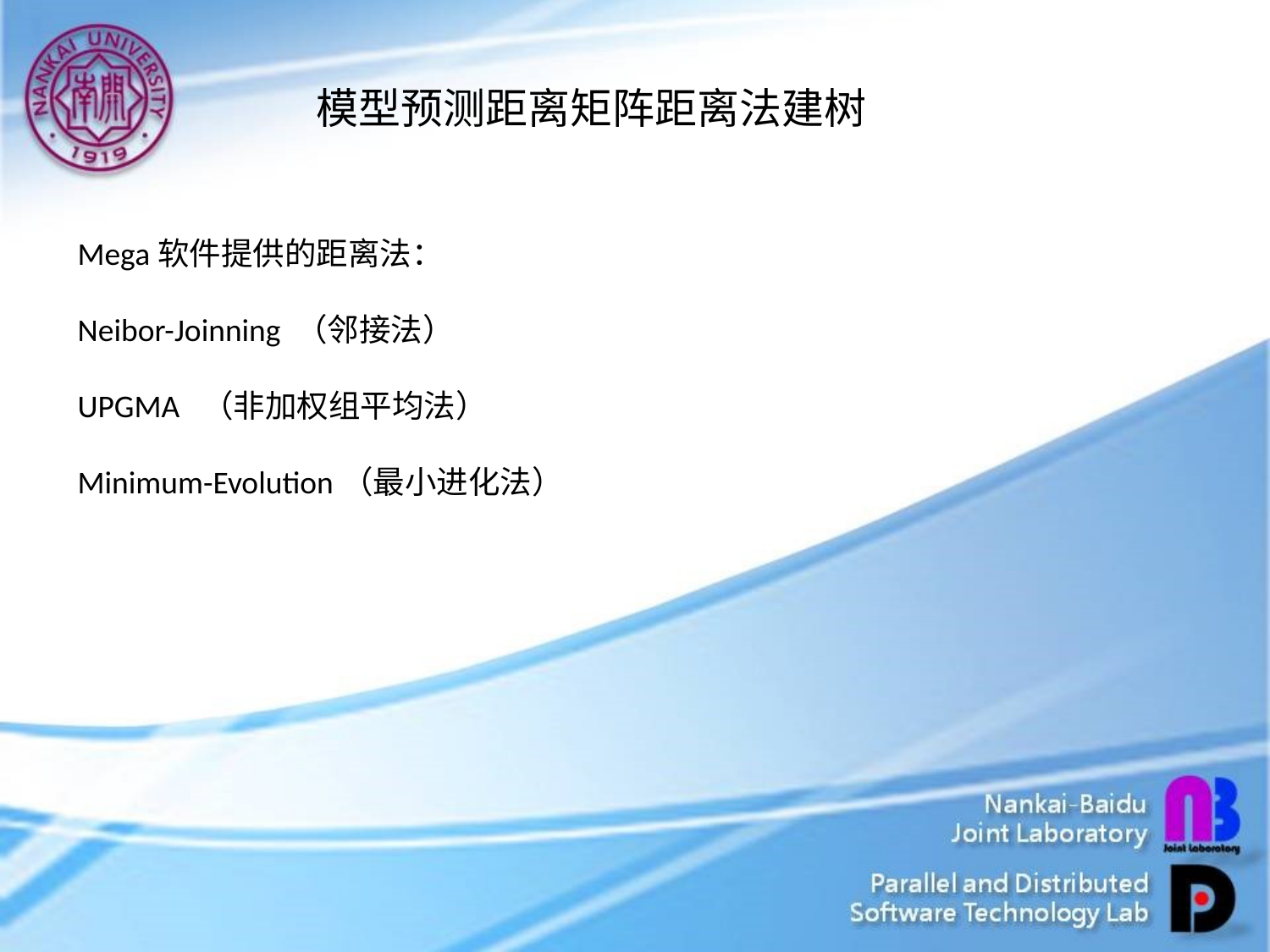

模型预测距离矩阵距离法建树
Mega软件提供的距离法：

Neibor-Joinning （邻接法）

UPGMA  （非加权组平均法）

Minimum-Evolution（最小进化法）